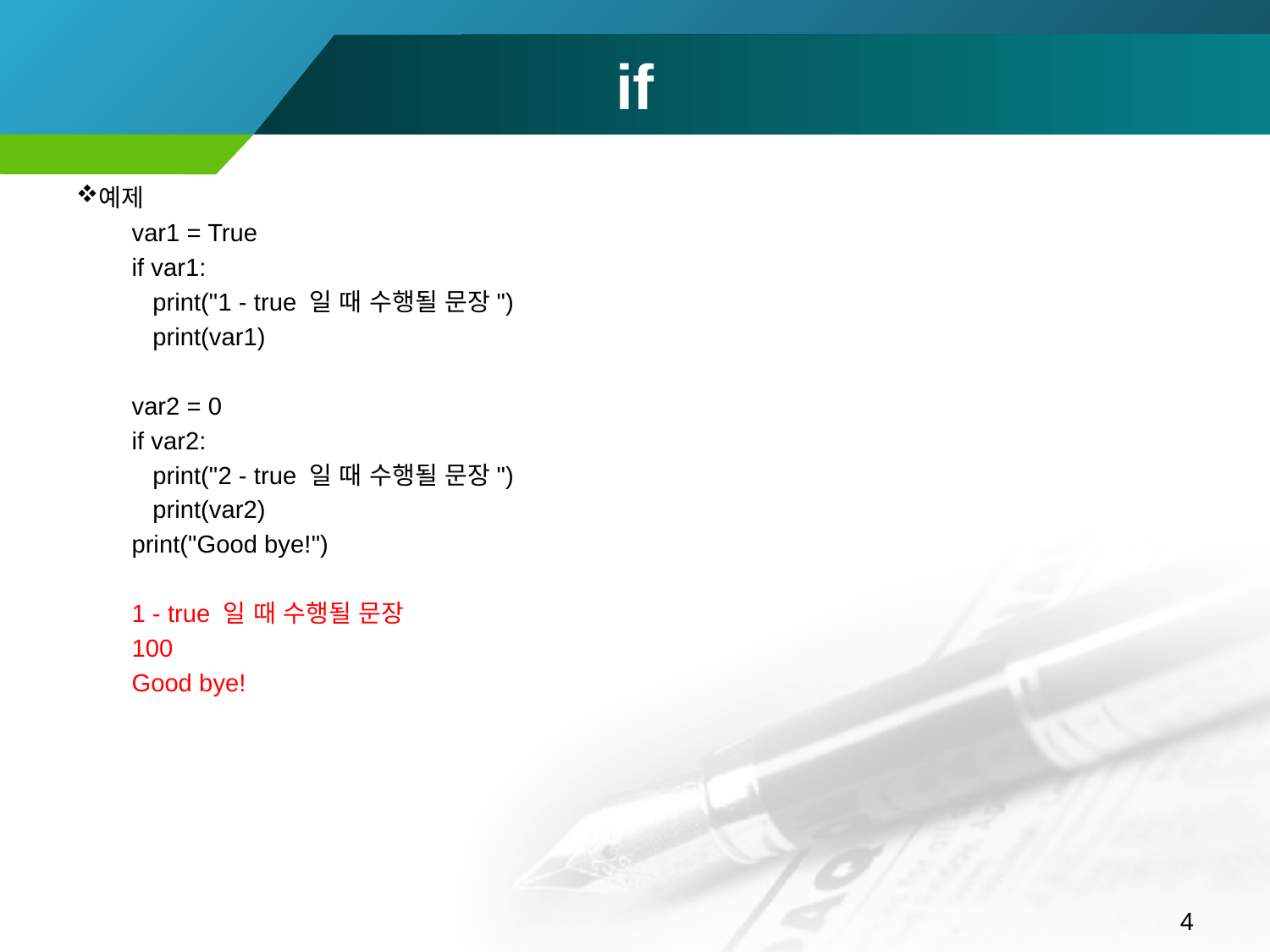

# if
예제
var1 = True
if var1:
   print("1 - true 일 때 수행될 문장")
   print(var1)

var2 = 0
if var2:
   print("2 - true 일 때 수행될 문장")
   print(var2)
print("Good bye!")

1 - true 일 때 수행될 문장
100
Good bye!
4